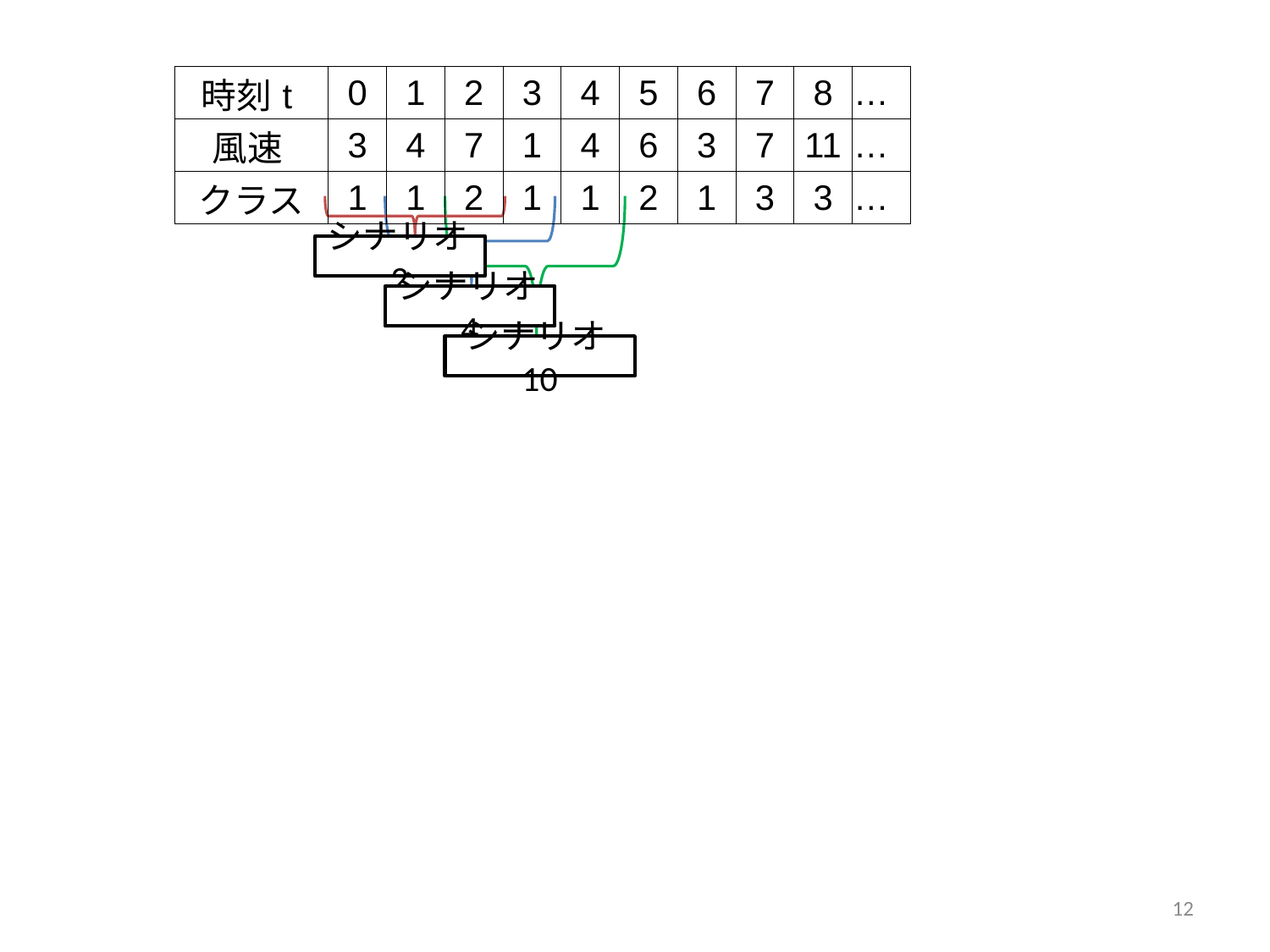

| 時刻t | 0 | 1 | 2 | 3 | 4 | 5 | 6 | 7 | 8 | … |
| --- | --- | --- | --- | --- | --- | --- | --- | --- | --- | --- |
| 風速 | 3 | 4 | 7 | 1 | 4 | 6 | 3 | 7 | 11 | … |
| クラス | 1 | 1 | 2 | 1 | 1 | 2 | 1 | 3 | 3 | … |

シナリオ2
シナリオ4
シナリオ10
12